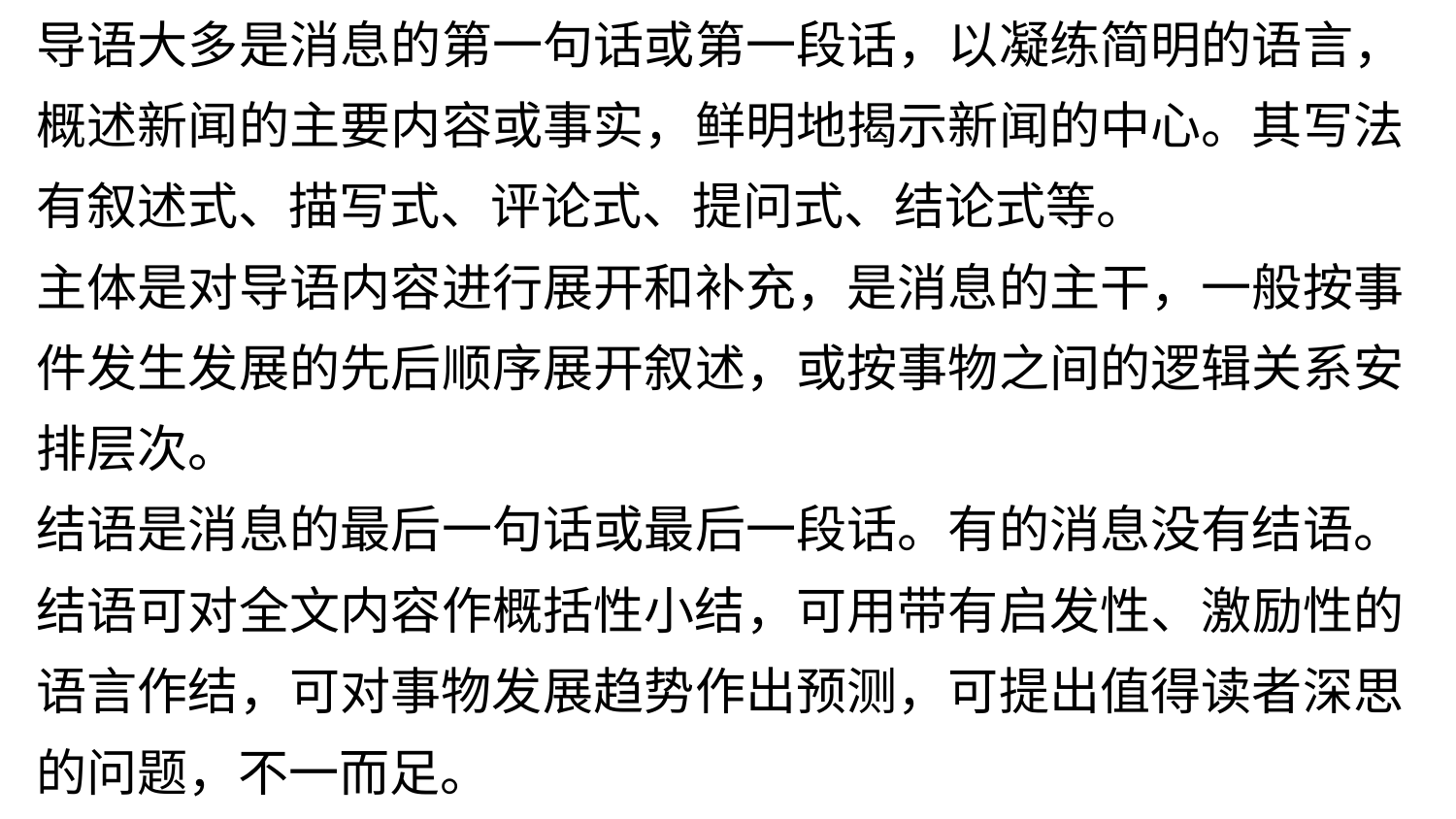

导语大多是消息的第一句话或第一段话，以凝练简明的语言，概述新闻的主要内容或事实，鲜明地揭示新闻的中心。其写法有叙述式、描写式、评论式、提问式、结论式等。
主体是对导语内容进行展开和补充，是消息的主干，一般按事件发生发展的先后顺序展开叙述，或按事物之间的逻辑关系安排层次。
结语是消息的最后一句话或最后一段话。有的消息没有结语。结语可对全文内容作概括性小结，可用带有启发性、激励性的语言作结，可对事物发展趋势作出预测，可提出值得读者深思的问题，不一而足。